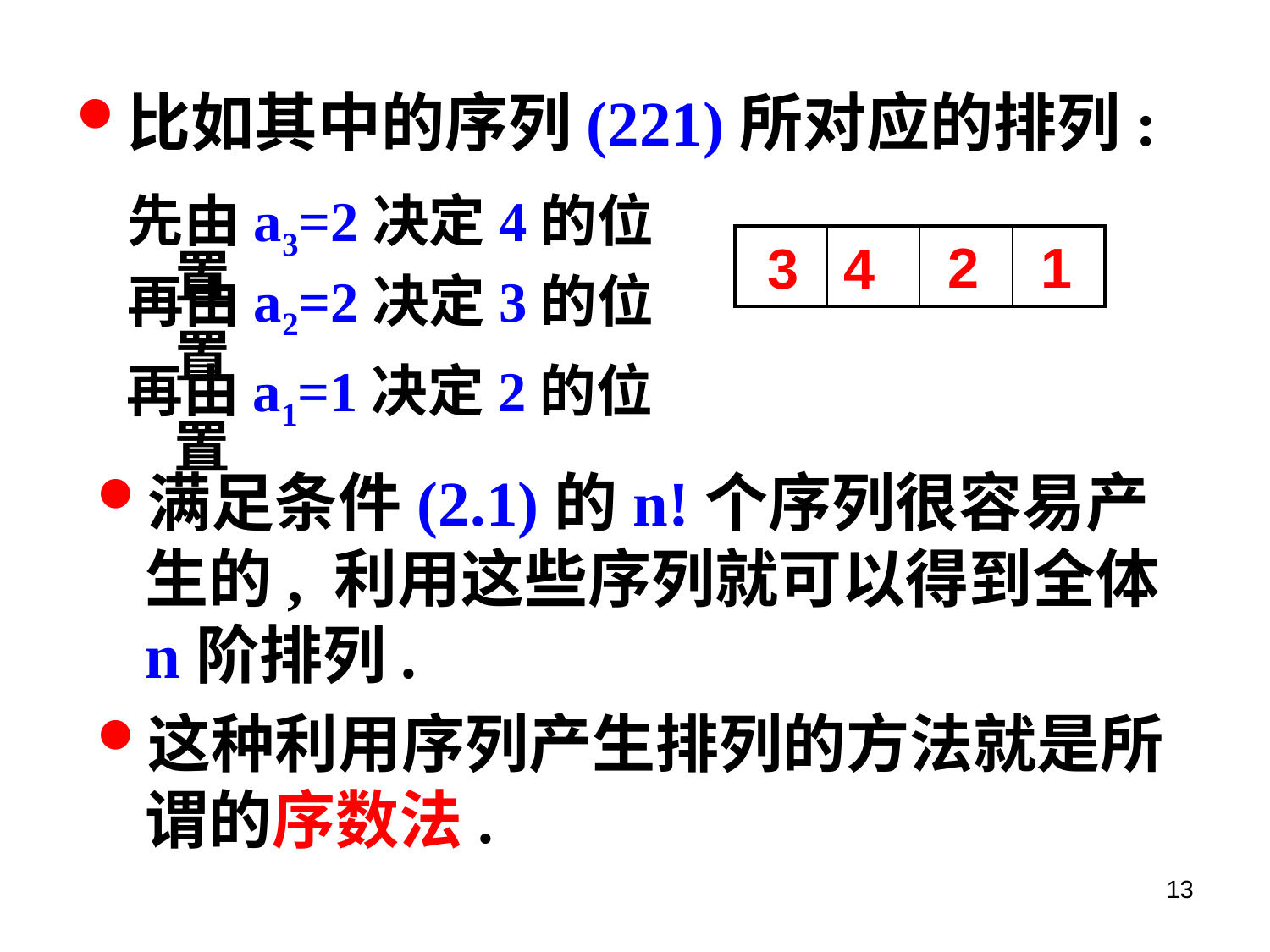

比如其中的序列(221)所对应的排列:
先由a3=2决定4的位置
2
1
|  |  |  |  |
| --- | --- | --- | --- |
3
4
再由a2=2决定3的位置
再由a1=1决定2的位置
满足条件(2.1)的n!个序列很容易产生的, 利用这些序列就可以得到全体n阶排列.
这种利用序列产生排列的方法就是所谓的序数法.
13